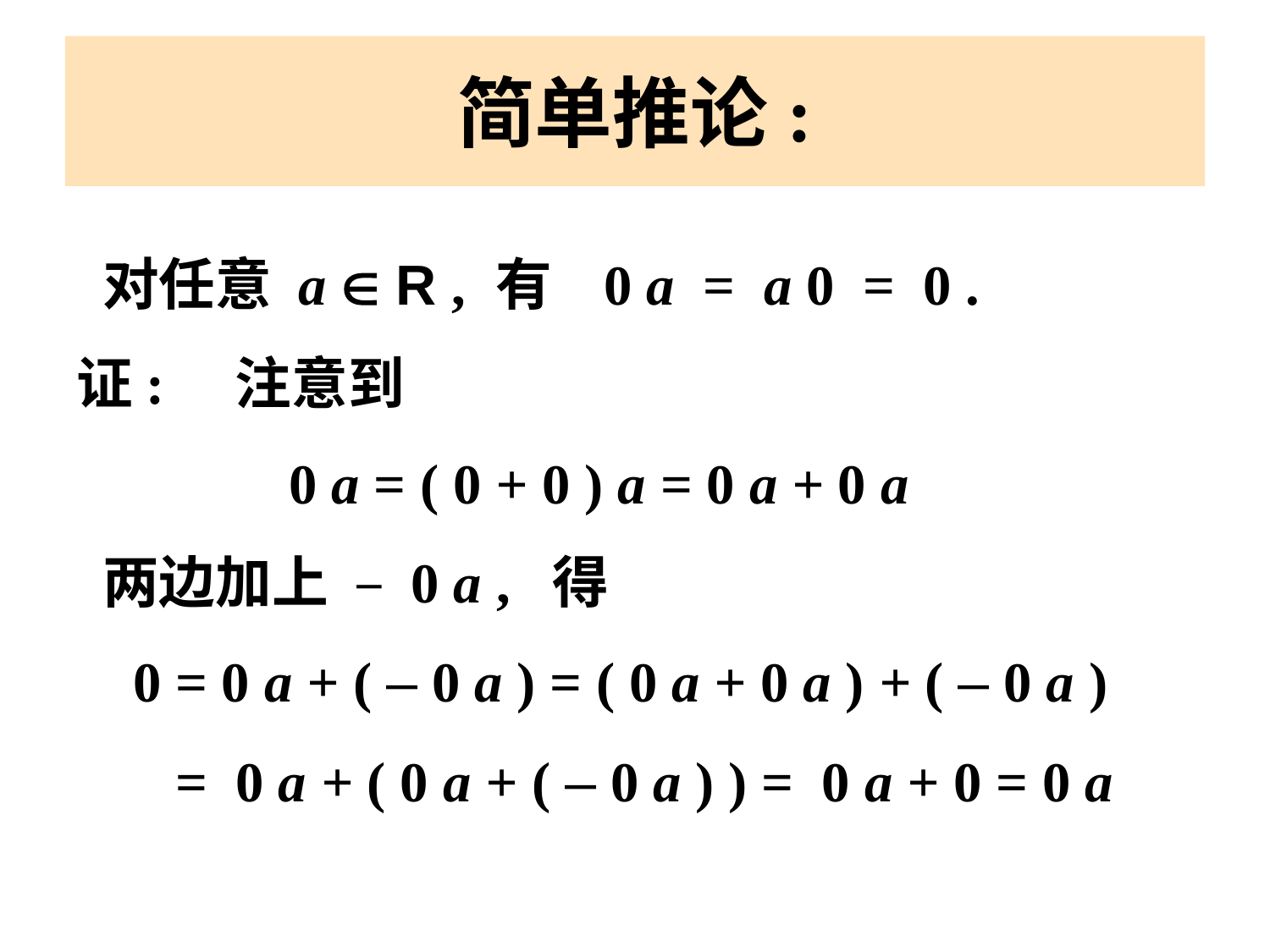

# 简单推论:
 对任意 a ∈ R , 有   0 a  =  a 0  =  0 .
证:    注意到
               0 a = ( 0 + 0 ) a = 0 a + 0 a
 两边加上  – 0 a ,  得
    0 = 0 a + ( – 0 a ) = ( 0 a + 0 a ) + ( – 0 a )
       =  0 a + ( 0 a + ( – 0 a ) ) =  0 a + 0 = 0 a